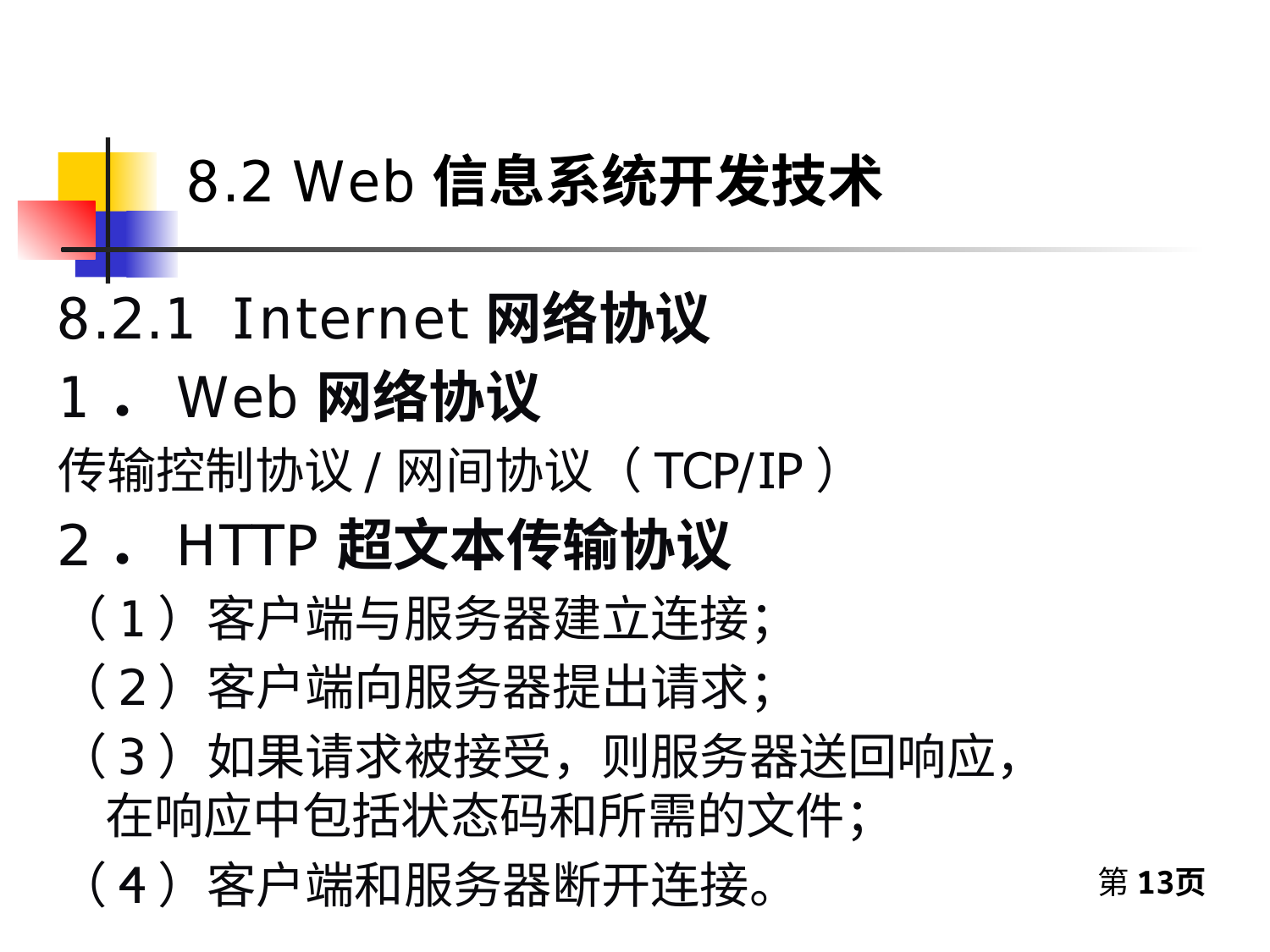

8.2 Web信息系统开发技术
8.2.1  Internet网络协议
1．Web网络协议
传输控制协议/网间协议（TCP/IP）
2．HTTP超文本传输协议
（1）客户端与服务器建立连接；
（2）客户端向服务器提出请求；
（3）如果请求被接受，则服务器送回响应，在响应中包括状态码和所需的文件；
（4）客户端和服务器断开连接。